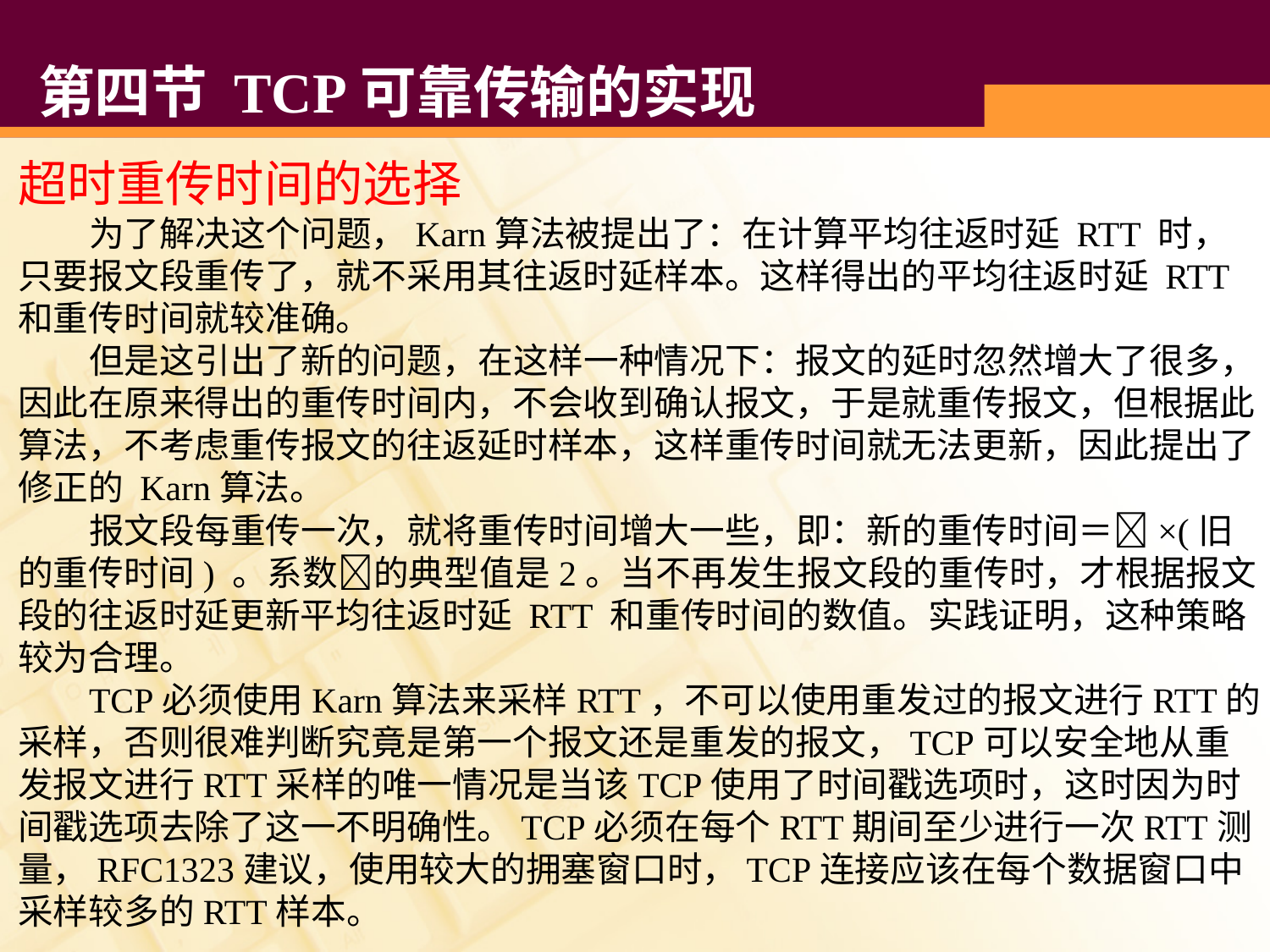

# 第四节 TCP可靠传输的实现
超时重传时间的选择
        为了解决这个问题，Karn算法被提出了：在计算平均往返时延 RTT 时，只要报文段重传了，就不采用其往返时延样本。这样得出的平均往返时延 RTT 和重传时间就较准确。
        但是这引出了新的问题，在这样一种情况下：报文的延时忽然增大了很多，因此在原来得出的重传时间内，不会收到确认报文，于是就重传报文，但根据此算法，不考虑重传报文的往返延时样本，这样重传时间就无法更新，因此提出了修正的 Karn算法。
        报文段每重传一次，就将重传时间增大一些，即：新的重传时间＝γ×(旧的重传时间) 。系数γ的典型值是2。当不再发生报文段的重传时，才根据报文段的往返时延更新平均往返时延 RTT 和重传时间的数值。实践证明，这种策略较为合理。
        TCP必须使用Karn算法来采样RTT，不可以使用重发过的报文进行RTT的采样，否则很难判断究竟是第一个报文还是重发的报文，TCP可以安全地从重发报文进行RTT采样的唯一情况是当该TCP使用了时间戳选项时，这时因为时间戳选项去除了这一不明确性。TCP必须在每个RTT期间至少进行一次RTT测量，RFC1323建议，使用较大的拥塞窗口时，TCP连接应该在每个数据窗口中采样较多的RTT样本。